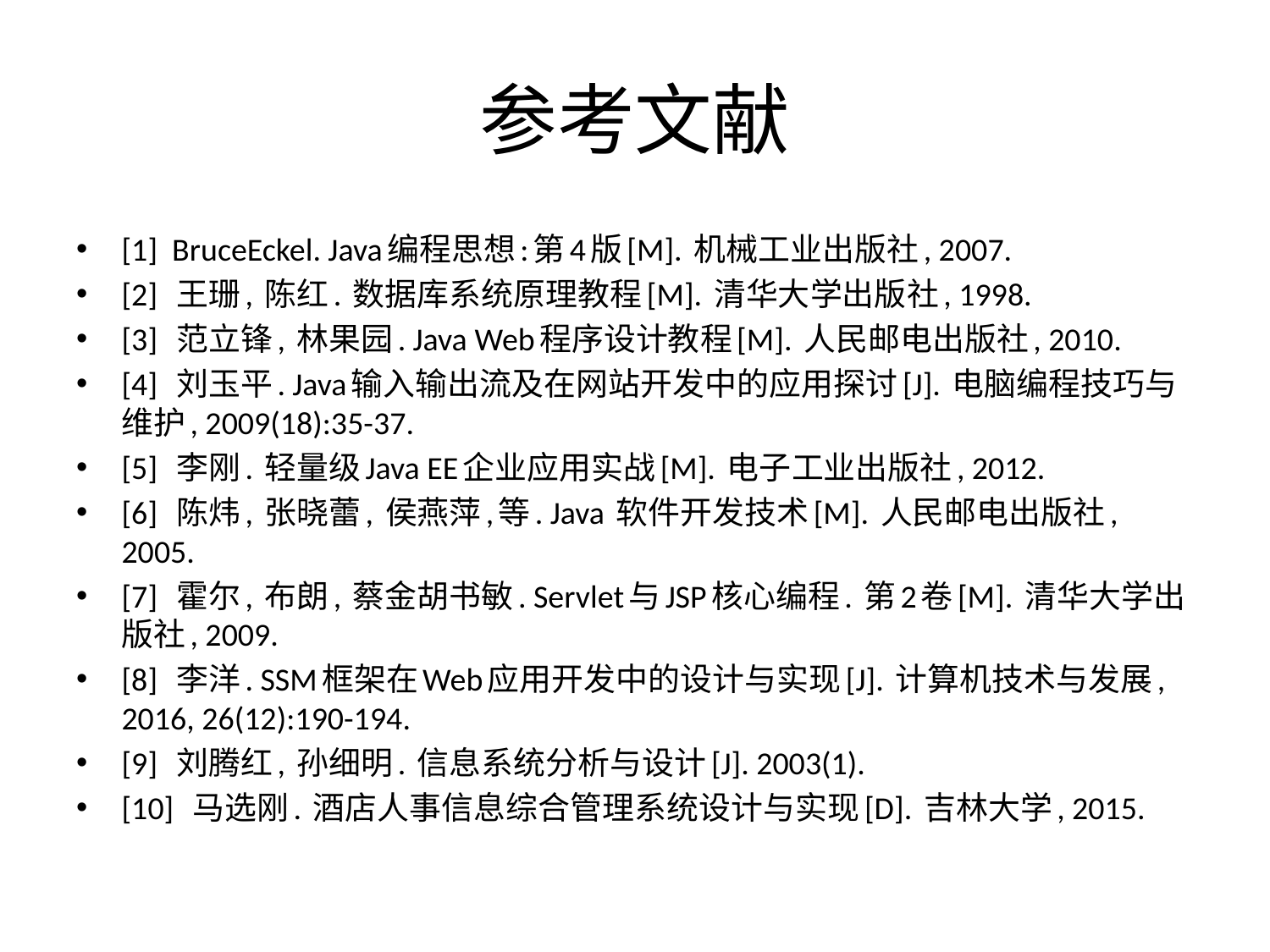

# 参考文献
[1]  BruceEckel. Java编程思想:第4版[M]. 机械工业出版社, 2007.
[2]  王珊, 陈红. 数据库系统原理教程[M]. 清华大学出版社, 1998.
[3]  范立锋, 林果园. Java Web程序设计教程[M]. 人民邮电出版社, 2010.
[4]  刘玉平. Java输入输出流及在网站开发中的应用探讨[J]. 电脑编程技巧与维护, 2009(18):35-37.
[5]  李刚. 轻量级Java EE企业应用实战[M]. 电子工业出版社, 2012.
[6]  陈炜, 张晓蕾, 侯燕萍,等. Java 软件开发技术[M]. 人民邮电出版社, 2005.
[7]  霍尔, 布朗, 蔡金胡书敏. Servlet与JSP核心编程. 第2卷[M]. 清华大学出版社, 2009.
[8]  李洋. SSM框架在Web应用开发中的设计与实现[J]. 计算机技术与发展, 2016, 26(12):190-194.
[9]  刘腾红, 孙细明. 信息系统分析与设计[J]. 2003(1).
[10]  马选刚. 酒店人事信息综合管理系统设计与实现[D]. 吉林大学, 2015.